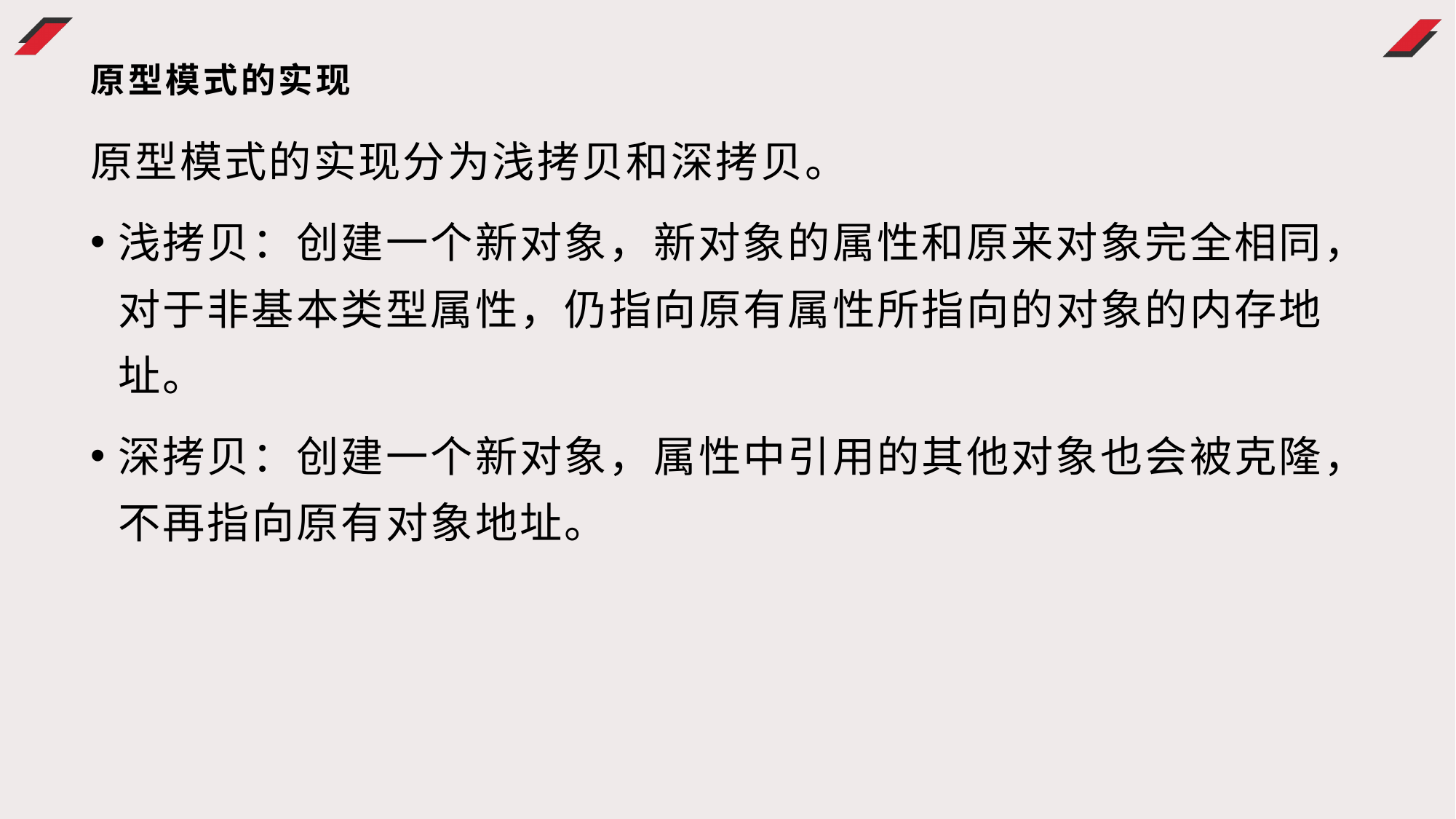

# 原型模式的实现
原型模式的实现分为浅拷贝和深拷贝。
浅拷贝：创建一个新对象，新对象的属性和原来对象完全相同，对于非基本类型属性，仍指向原有属性所指向的对象的内存地址。
深拷贝：创建一个新对象，属性中引用的其他对象也会被克隆，不再指向原有对象地址。